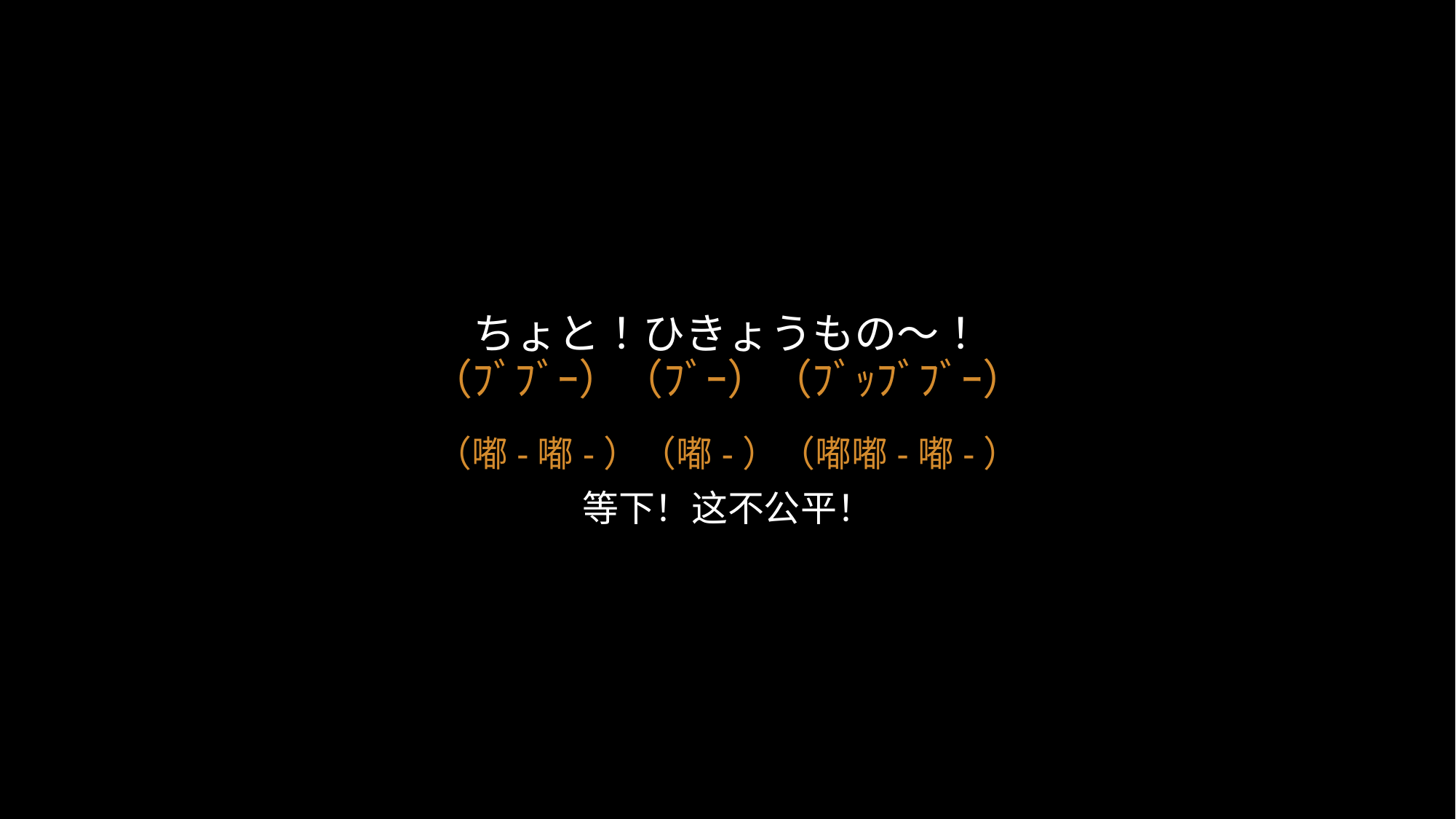

# ちょと！ひきょうもの〜！ （ﾌﾞﾌﾞｰ）（ﾌﾞｰ）（ﾌﾞｯﾌﾞﾌﾞｰ）
（嘟-嘟-）（嘟-）（嘟嘟-嘟-）
等下！这不公平！